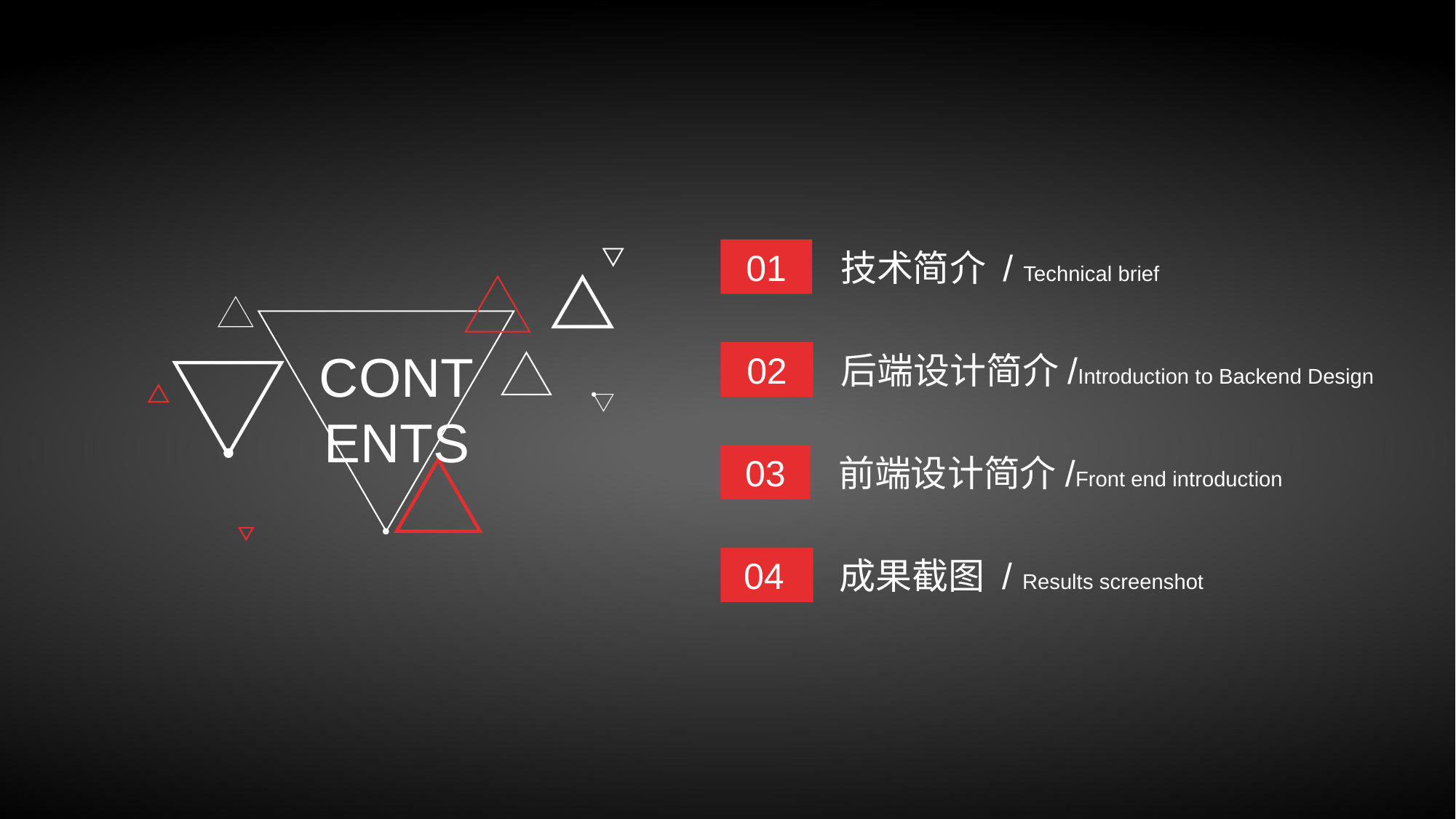

01
技术简介 / Technical brief

CONTENTS

02
后端设计简介/Introduction to Backend Design
03
前端设计简介/Front end introduction
04
成果截图 / Results screenshot